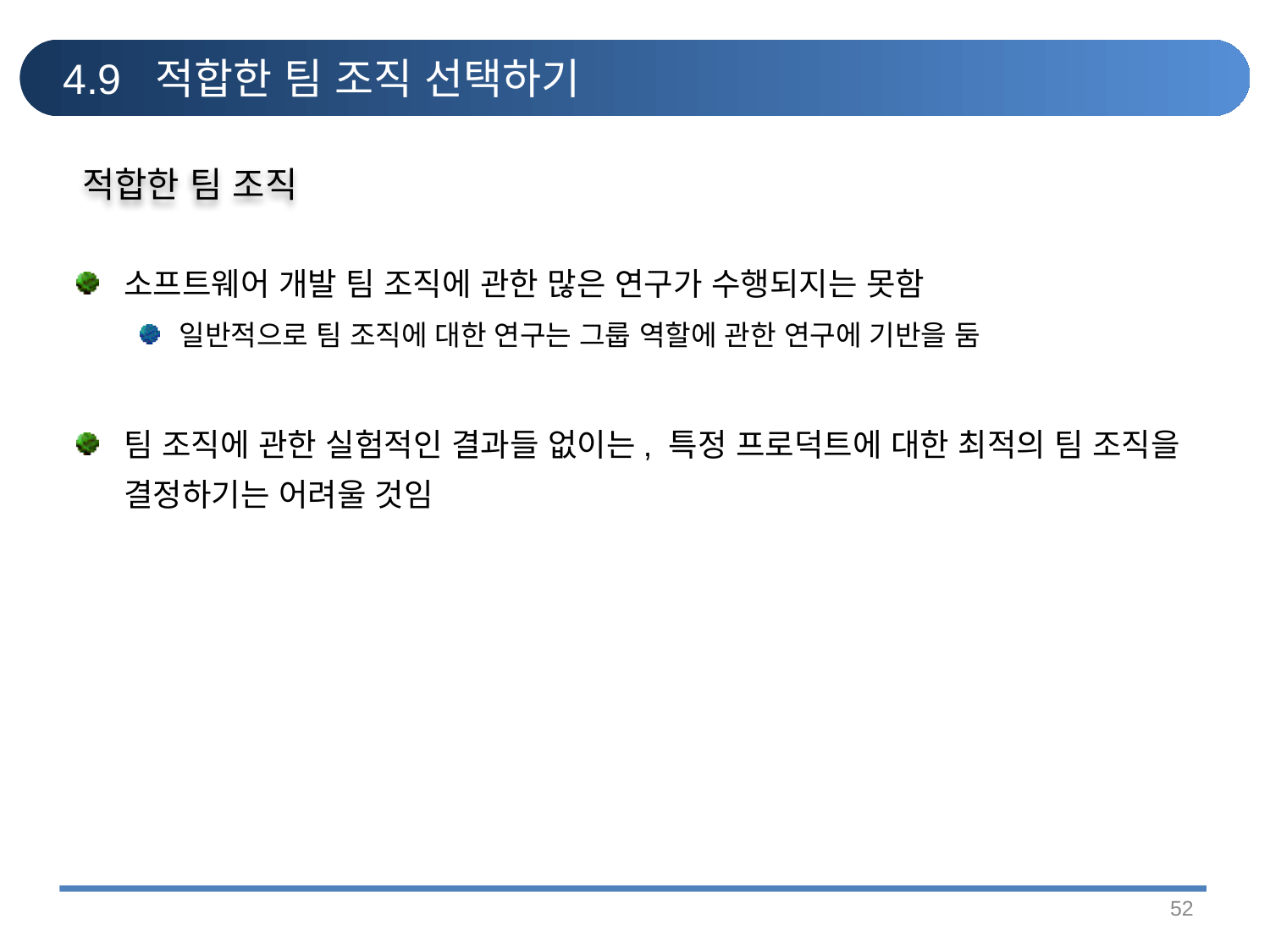

# 4.9  적합한 팀 조직 선택하기
적합한 팀 조직
소프트웨어 개발 팀 조직에 관한 많은 연구가 수행되지는 못함
일반적으로 팀 조직에 대한 연구는 그룹 역할에 관한 연구에 기반을 둠

팀 조직에 관한 실험적인 결과들 없이는, 특정 프로덕트에 대한 최적의 팀 조직을 결정하기는 어려울 것임
52